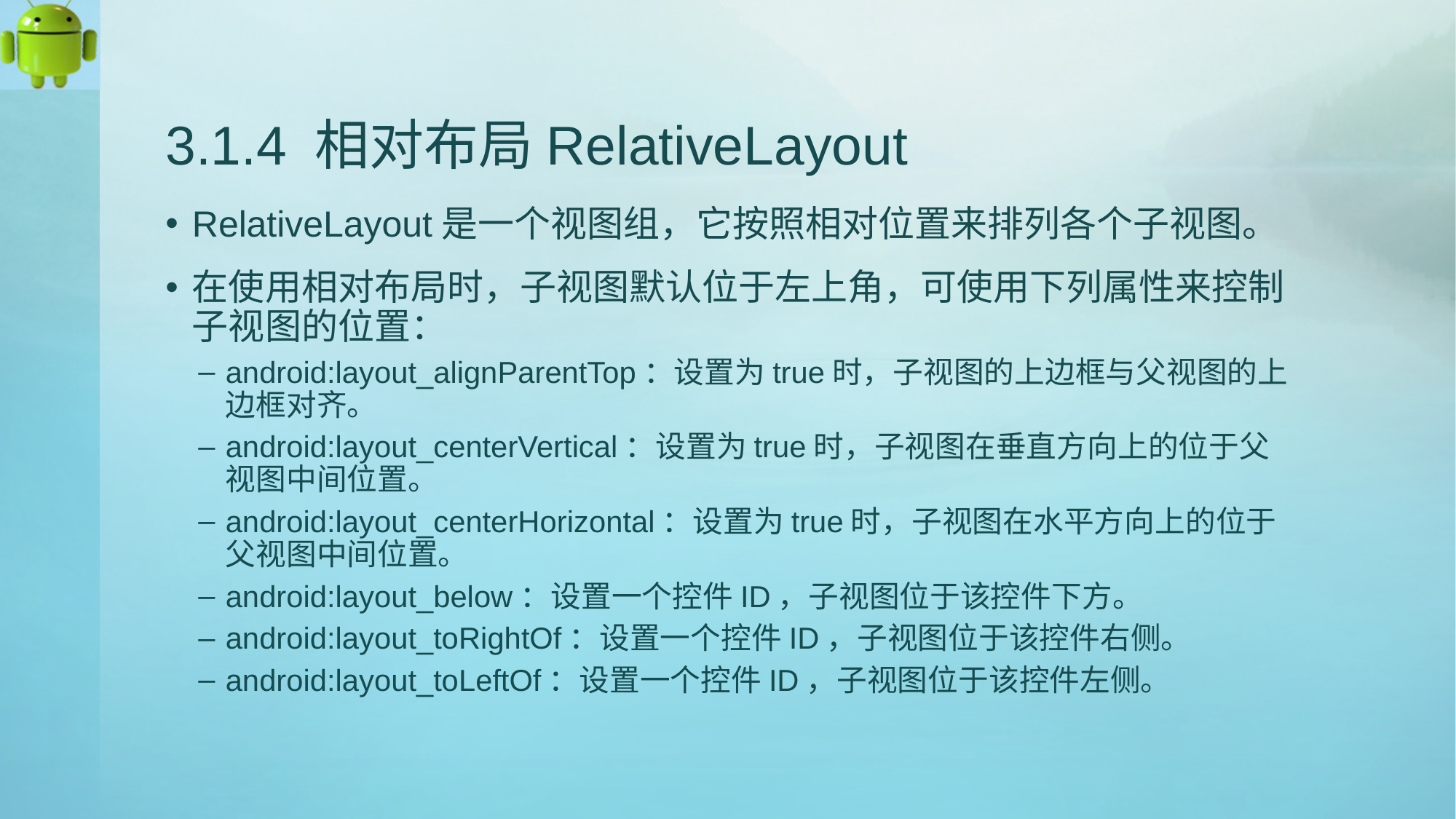

# 3.1.4 相对布局RelativeLayout
RelativeLayout是一个视图组，它按照相对位置来排列各个子视图。
在使用相对布局时，子视图默认位于左上角，可使用下列属性来控制子视图的位置：
android:layout_alignParentTop：设置为true时，子视图的上边框与父视图的上边框对齐。
android:layout_centerVertical：设置为true时，子视图在垂直方向上的位于父视图中间位置。
android:layout_centerHorizontal：设置为true时，子视图在水平方向上的位于父视图中间位置。
android:layout_below：设置一个控件ID，子视图位于该控件下方。
android:layout_toRightOf：设置一个控件ID，子视图位于该控件右侧。
android:layout_toLeftOf：设置一个控件ID，子视图位于该控件左侧。